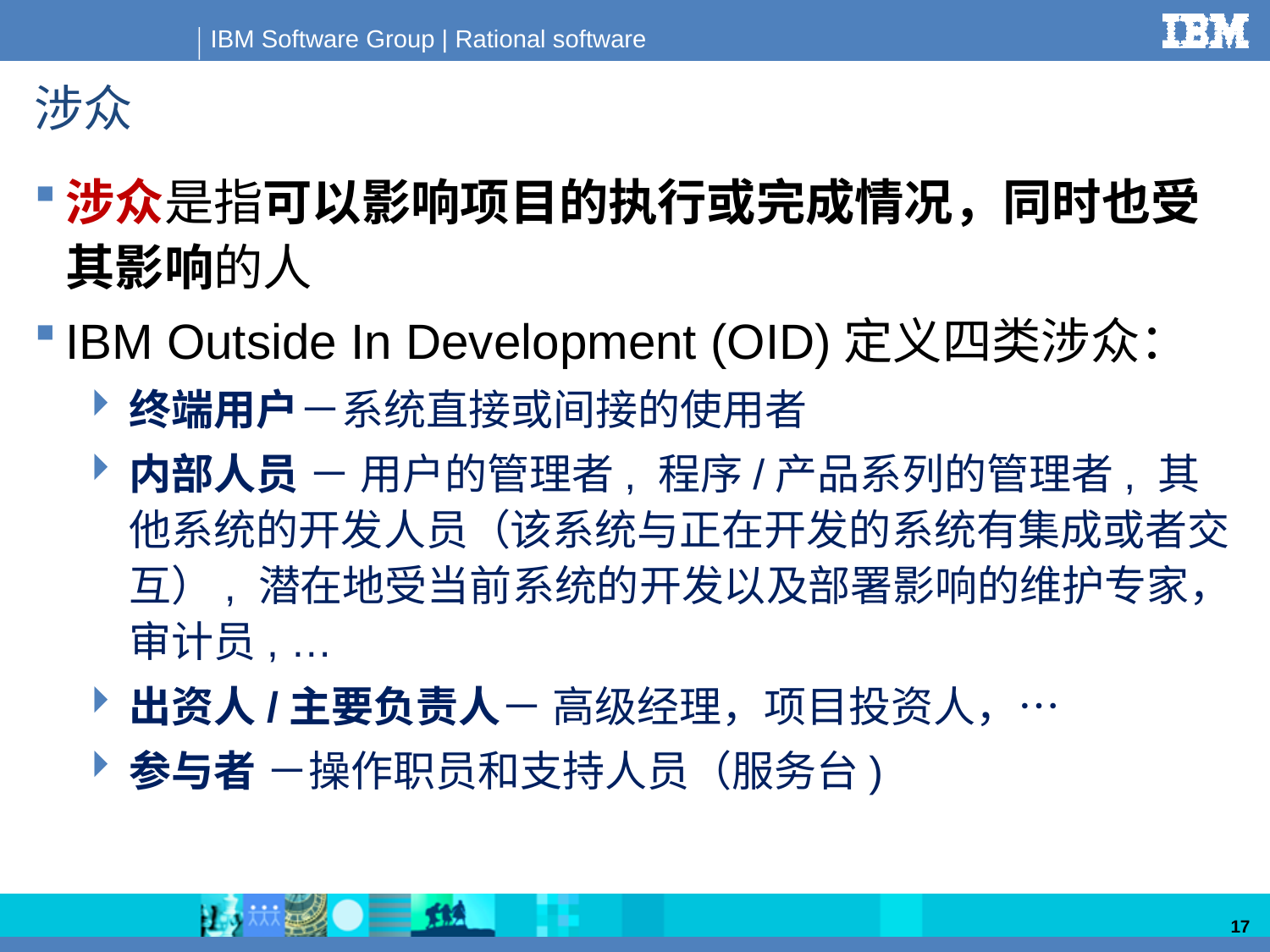

# 涉众
涉众是指可以影响项目的执行或完成情况，同时也受其影响的人
IBM Outside In Development (OID)定义四类涉众：
终端用户－系统直接或间接的使用者
内部人员 － 用户的管理者, 程序/产品系列的管理者, 其他系统的开发人员（该系统与正在开发的系统有集成或者交互）, 潜在地受当前系统的开发以及部署影响的维护专家，审计员, …
出资人/主要负责人－ 高级经理，项目投资人，…
参与者 －操作职员和支持人员（服务台)
17